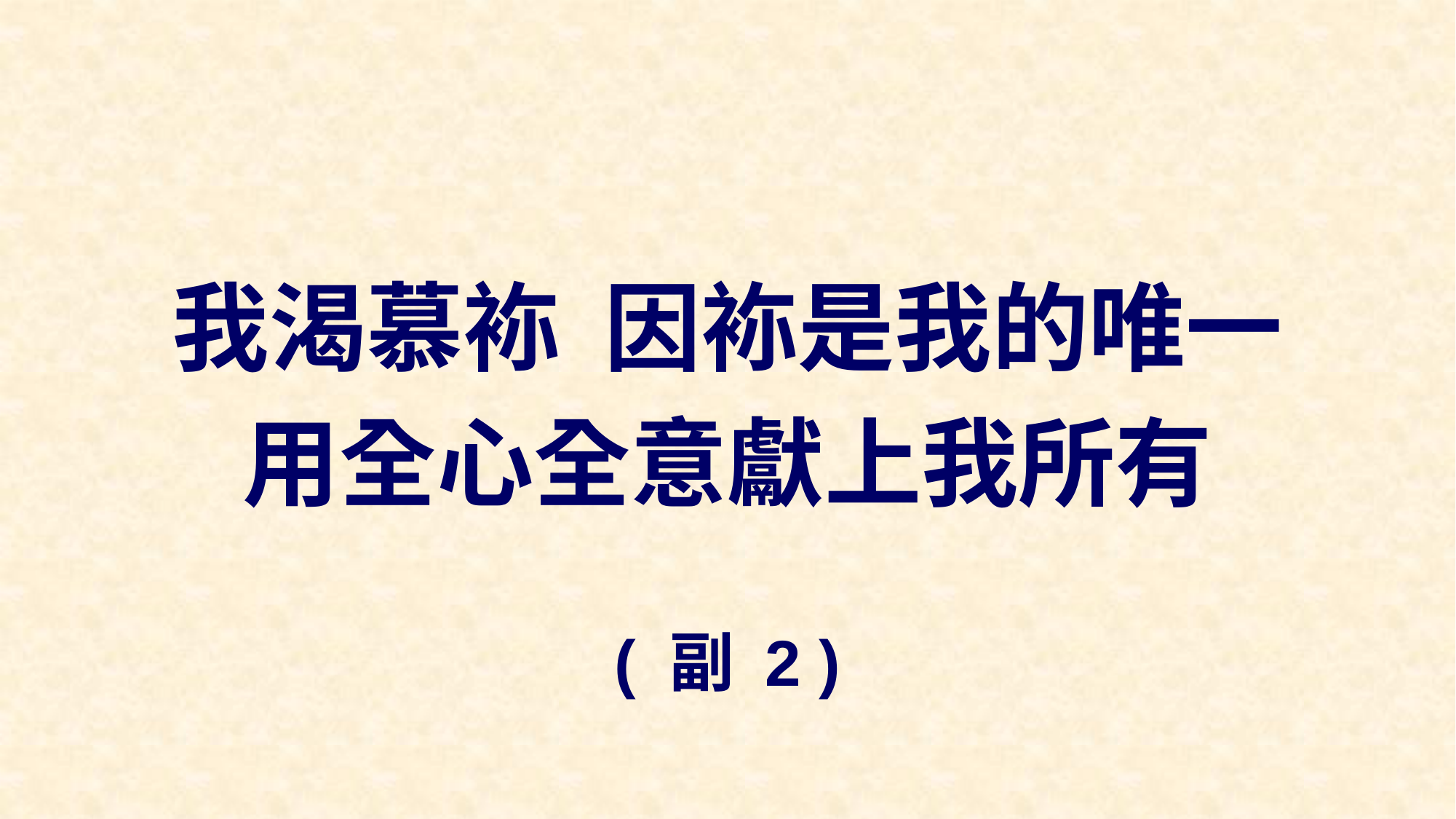

我渴慕袮  因袮是我的唯一
用全心全意獻上我所有
( 副 2 )